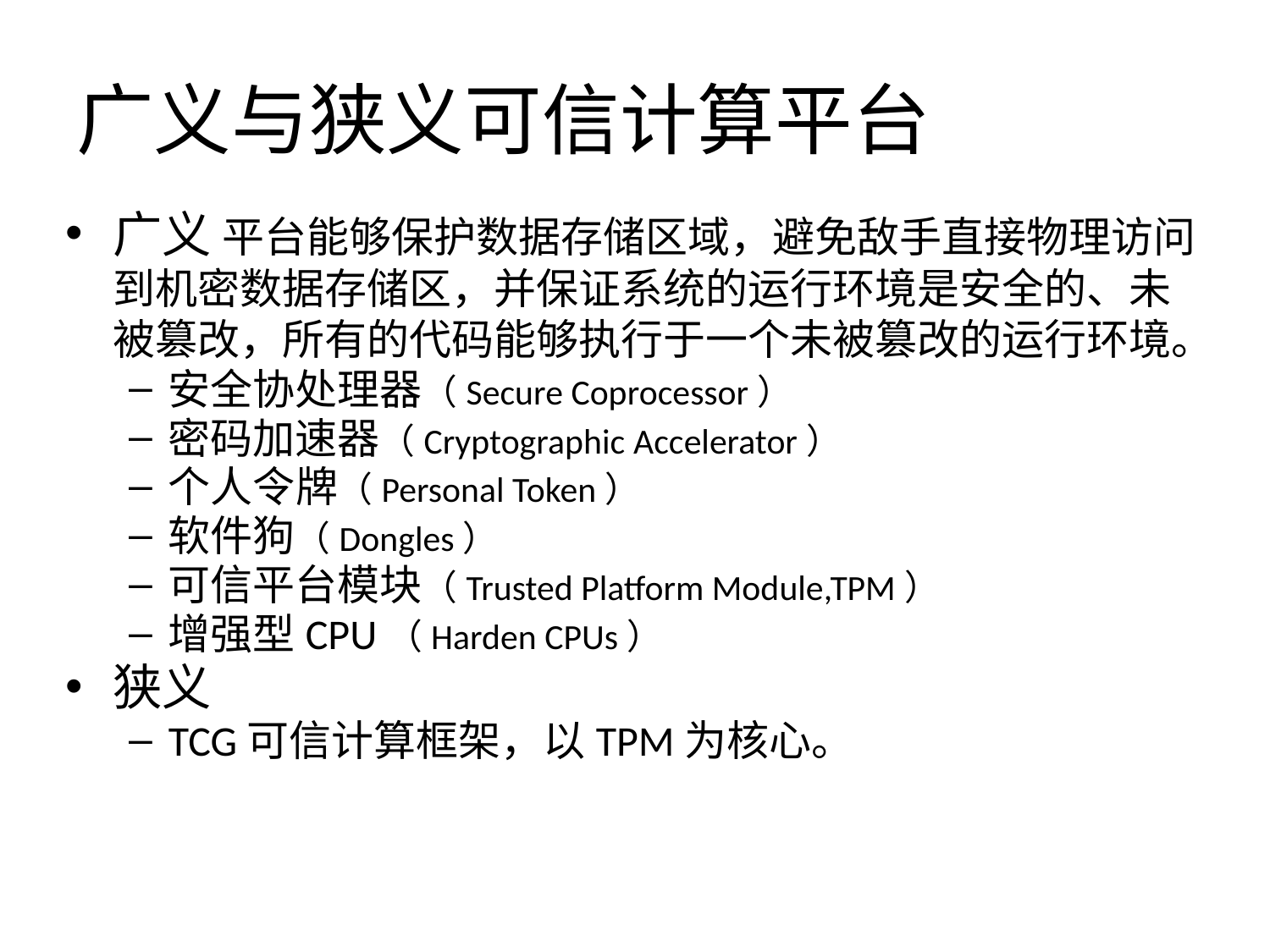

# 广义与狭义可信计算平台
广义 平台能够保护数据存储区域，避免敌手直接物理访问到机密数据存储区，并保证系统的运行环境是安全的、未被篡改，所有的代码能够执行于一个未被篡改的运行环境。
安全协处理器（Secure Coprocessor）
密码加速器（Cryptographic Accelerator）
个人令牌（Personal Token）
软件狗（Dongles）
可信平台模块（Trusted Platform Module,TPM）
增强型CPU（Harden CPUs）
狭义
TCG可信计算框架，以TPM为核心。